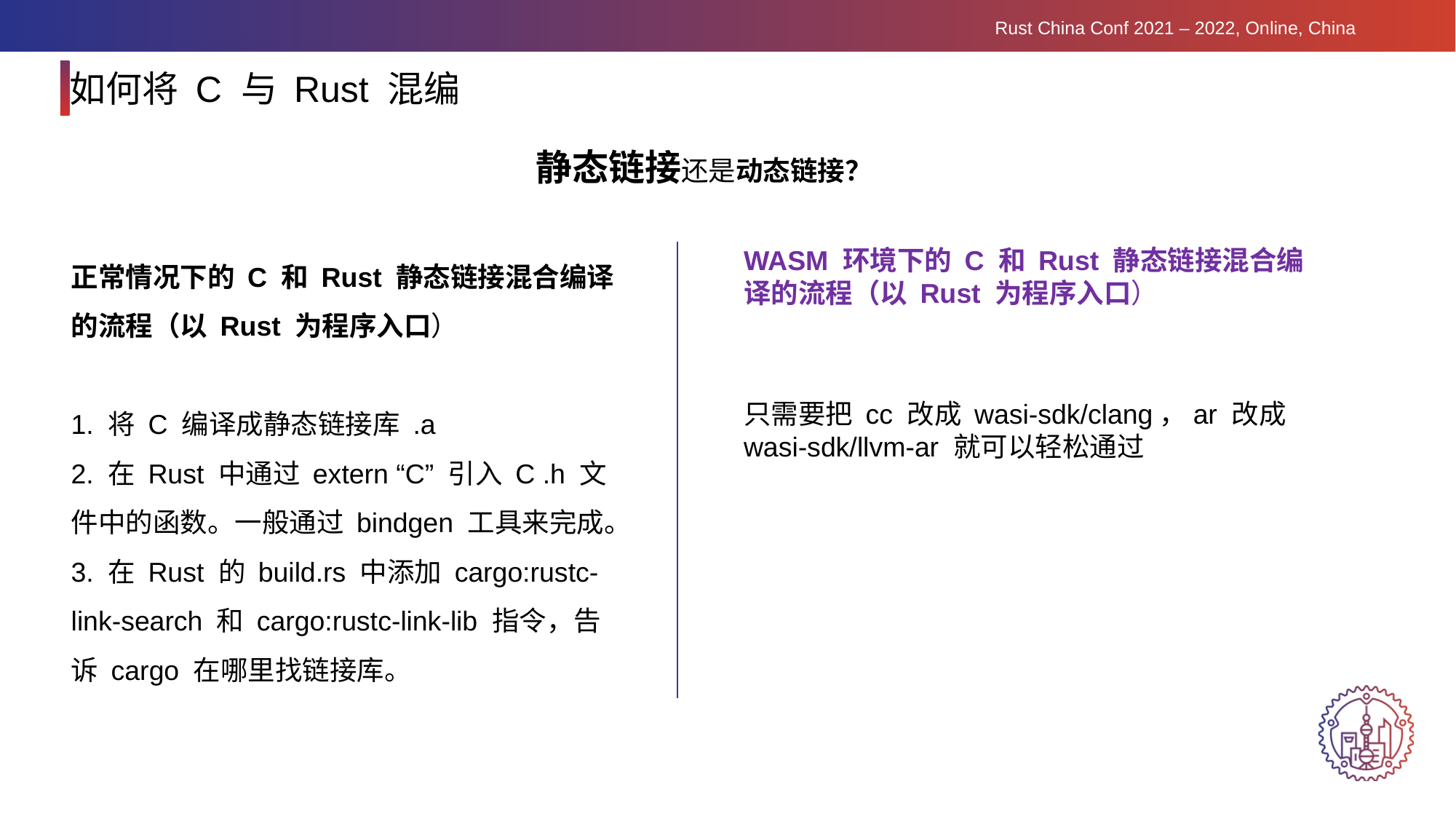

如何将 C 与 Rust 混编
静态链接还是动态链接？
正常情况下的 C 和 Rust 静态链接混合编译的流程（以 Rust 为程序入口）

1. 将 C 编译成静态链接库 .a
2. 在 Rust 中通过 extern “C” 引入 C .h 文件中的函数。一般通过 bindgen 工具来完成。
3. 在 Rust 的 build.rs 中添加 cargo:rustc-link-search 和 cargo:rustc-link-lib 指令，告诉 cargo 在哪里找链接库。
WASM 环境下的 C 和 Rust 静态链接混合编译的流程（以 Rust 为程序入口）
只需要把 cc 改成 wasi-sdk/clang，ar 改成 wasi-sdk/llvm-ar 就可以轻松通过